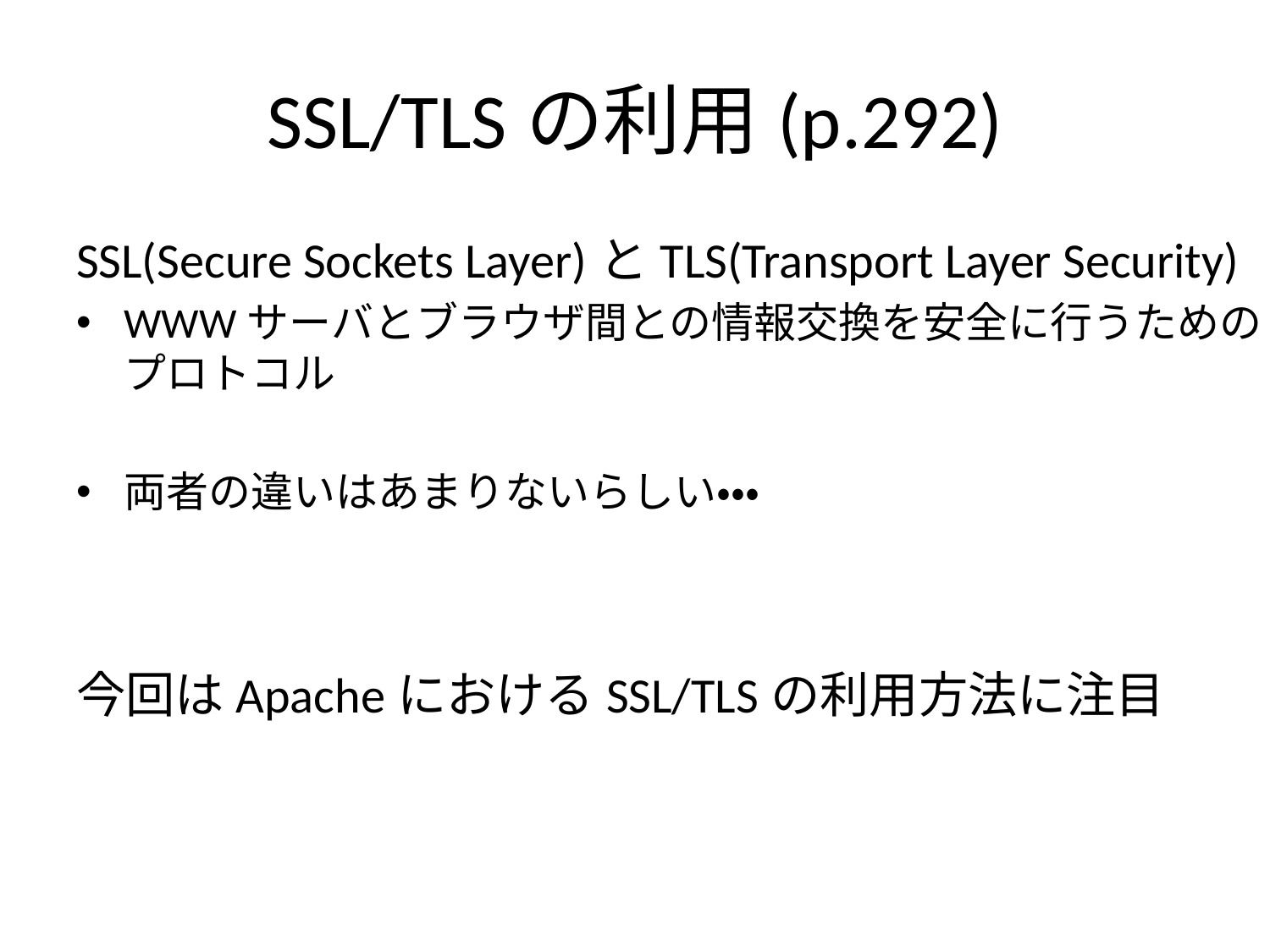

# SSL/TLSの利用(p.292)
SSL(Secure Sockets Layer)とTLS(Transport Layer Security)
WWWサーバとブラウザ間との情報交換を安全に行うための
プロトコル

両者の違いはあまりないらしい・・・

今回はApacheにおけるSSL/TLSの利用方法に注目